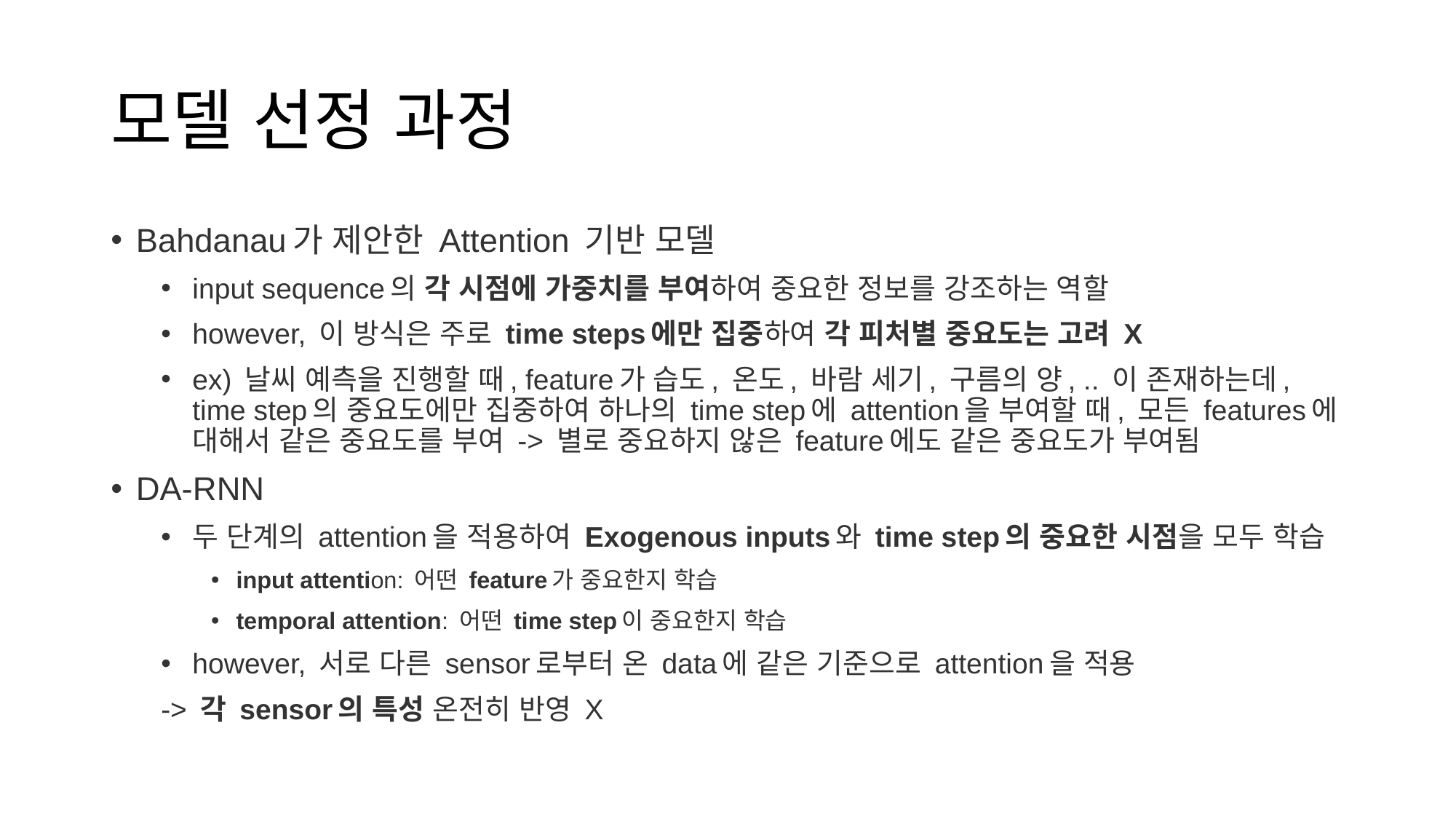

# 모델 선정 과정
Bahdanau가 제안한 Attention 기반 모델
input sequence의 각 시점에 가중치를 부여하여 중요한 정보를 강조하는 역할
however, 이 방식은 주로 time steps에만 집중하여 각 피처별 중요도는 고려 X
ex) 날씨 예측을 진행할 때, feature가 습도, 온도, 바람 세기, 구름의 양, .. 이 존재하는데, time step의 중요도에만 집중하여 하나의 time step에 attention을 부여할 때, 모든 features에 대해서 같은 중요도를 부여 -> 별로 중요하지 않은 feature에도 같은 중요도가 부여됨
DA-RNN
두 단계의 attention을 적용하여 Exogenous inputs와 time step의 중요한 시점을 모두 학습
input attention: 어떤 feature가 중요한지 학습
temporal attention: 어떤 time step이 중요한지 학습
however, 서로 다른 sensor로부터 온 data에 같은 기준으로 attention을 적용
							-> 각 sensor의 특성 온전히 반영 X